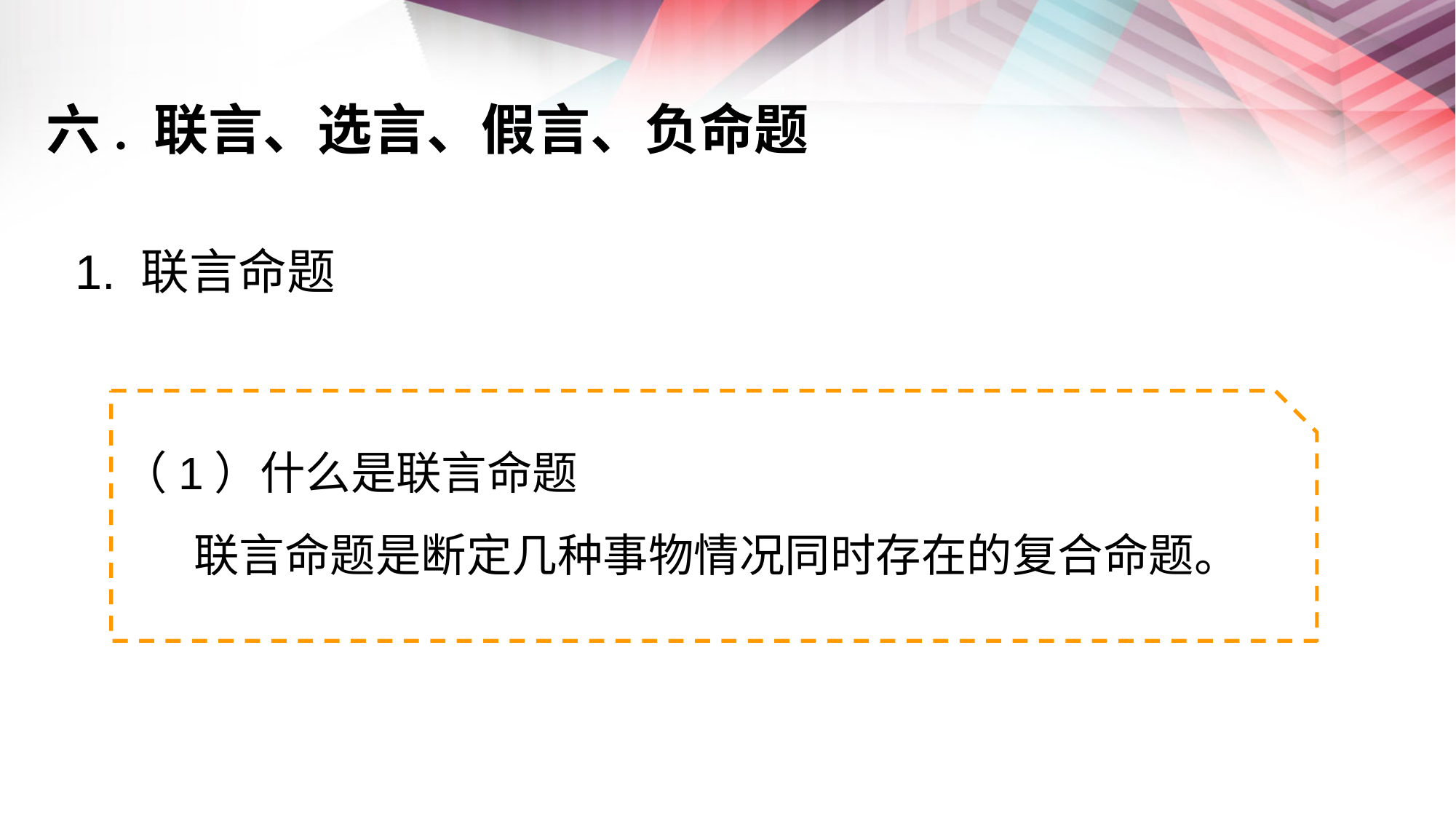

六. 联言、选言、假言、负命题
1. 联言命题
（1）什么是联言命题
      联言命题是断定几种事物情况同时存在的复合命题。